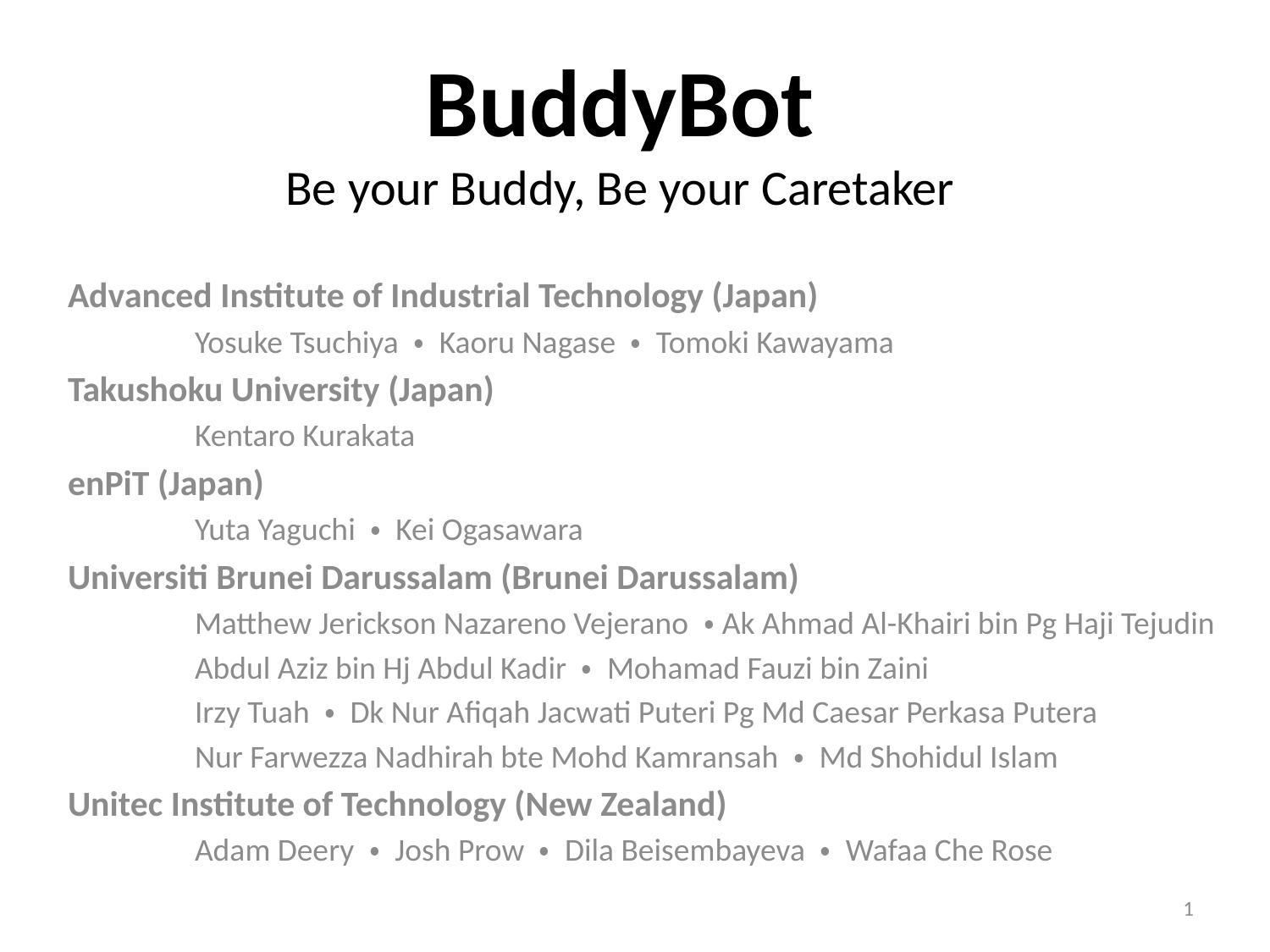

# BuddyBot Be your Buddy, Be your Caretaker
Advanced Institute of Industrial Technology (Japan)
	Yosuke Tsuchiya ・ Kaoru Nagase ・ Tomoki Kawayama
Takushoku University (Japan)
	Kentaro Kurakata
enPiT (Japan)
	Yuta Yaguchi ・ Kei Ogasawara
Universiti Brunei Darussalam (Brunei Darussalam)
	Matthew Jerickson Nazareno Vejerano ・Ak Ahmad Al-Khairi bin Pg Haji Tejudin
	Abdul Aziz bin Hj Abdul Kadir ・ Mohamad Fauzi bin Zaini
	Irzy Tuah ・ Dk Nur Afiqah Jacwati Puteri Pg Md Caesar Perkasa Putera
	Nur Farwezza Nadhirah bte Mohd Kamransah ・ Md Shohidul Islam
Unitec Institute of Technology (New Zealand)
	Adam Deery ・ Josh Prow ・ Dila Beisembayeva ・ Wafaa Che Rose

1